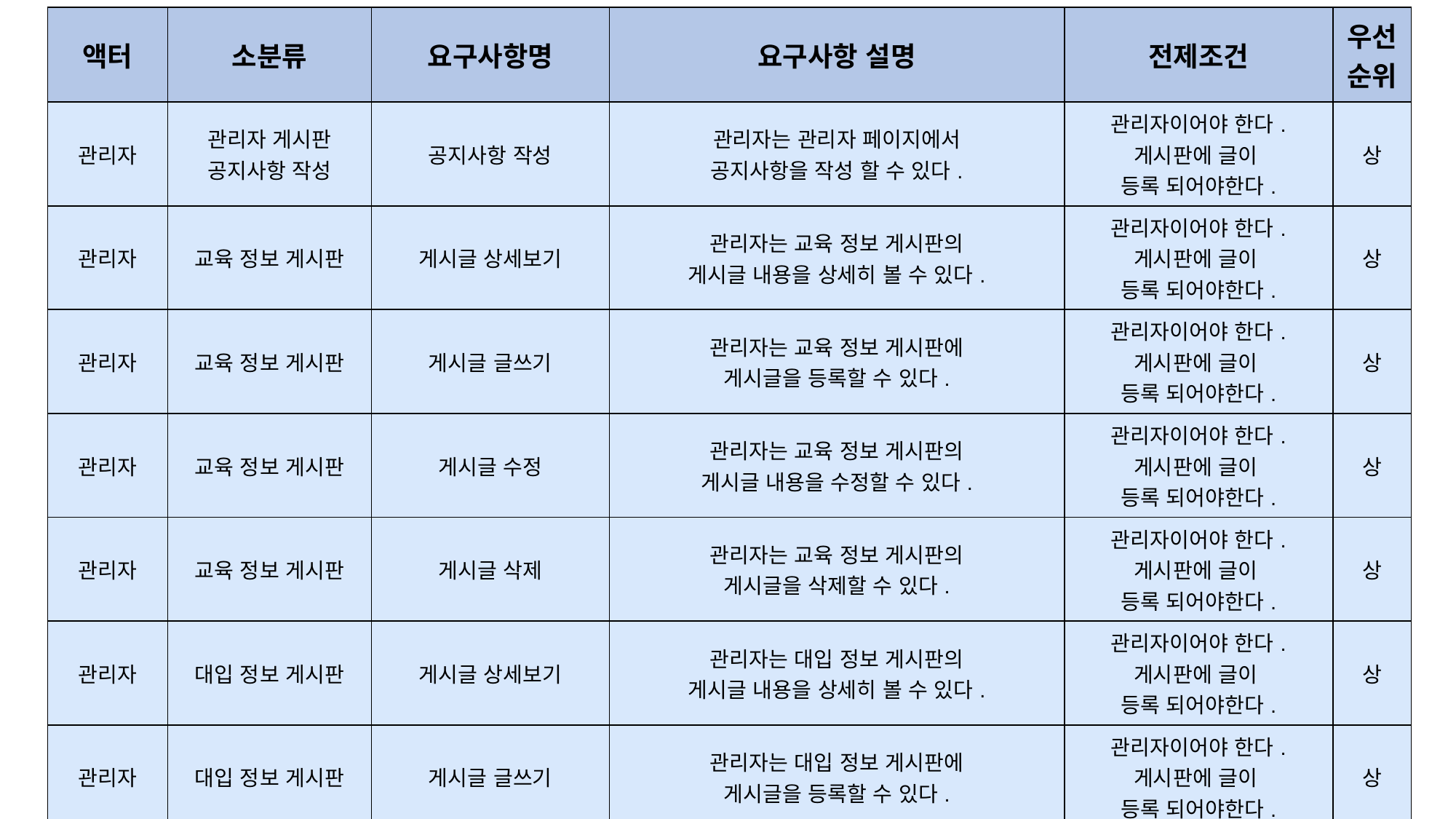

| 액터 | 소분류 | 요구사항명 | 요구사항 설명 | 전제조건 | 우선순위 |
| --- | --- | --- | --- | --- | --- |
| 관리자 | 관리자 게시판 공지사항 작성 | 공지사항 작성 | 관리자는 관리자 페이지에서 공지사항을 작성 할 수 있다. | 관리자이어야 한다. 게시판에 글이 등록 되어야한다. | 상 |
| 관리자 | 교육 정보 게시판 | 게시글 상세보기 | 관리자는 교육 정보 게시판의 게시글 내용을 상세히 볼 수 있다. | 관리자이어야 한다. 게시판에 글이 등록 되어야한다. | 상 |
| 관리자 | 교육 정보 게시판 | 게시글 글쓰기 | 관리자는 교육 정보 게시판에 게시글을 등록할 수 있다. | 관리자이어야 한다. 게시판에 글이 등록 되어야한다. | 상 |
| 관리자 | 교육 정보 게시판 | 게시글 수정 | 관리자는 교육 정보 게시판의 게시글 내용을 수정할 수 있다. | 관리자이어야 한다. 게시판에 글이 등록 되어야한다. | 상 |
| 관리자 | 교육 정보 게시판 | 게시글 삭제 | 관리자는 교육 정보 게시판의 게시글을 삭제할 수 있다. | 관리자이어야 한다. 게시판에 글이 등록 되어야한다. | 상 |
| 관리자 | 대입 정보 게시판 | 게시글 상세보기 | 관리자는 대입 정보 게시판의 게시글 내용을 상세히 볼 수 있다. | 관리자이어야 한다. 게시판에 글이 등록 되어야한다. | 상 |
| 관리자 | 대입 정보 게시판 | 게시글 글쓰기 | 관리자는 대입 정보 게시판에 게시글을 등록할 수 있다. | 관리자이어야 한다. 게시판에 글이 등록 되어야한다. | 상 |
| 관리자 | 대입 정보 게시판 | 게시글 수정 | 관리자는 대입 정보 게시판의 게시글 내용을 수정할 수 있다. | 관리자이어야 한다. 게시판에 글이 등록 되어야한다. | 상 |